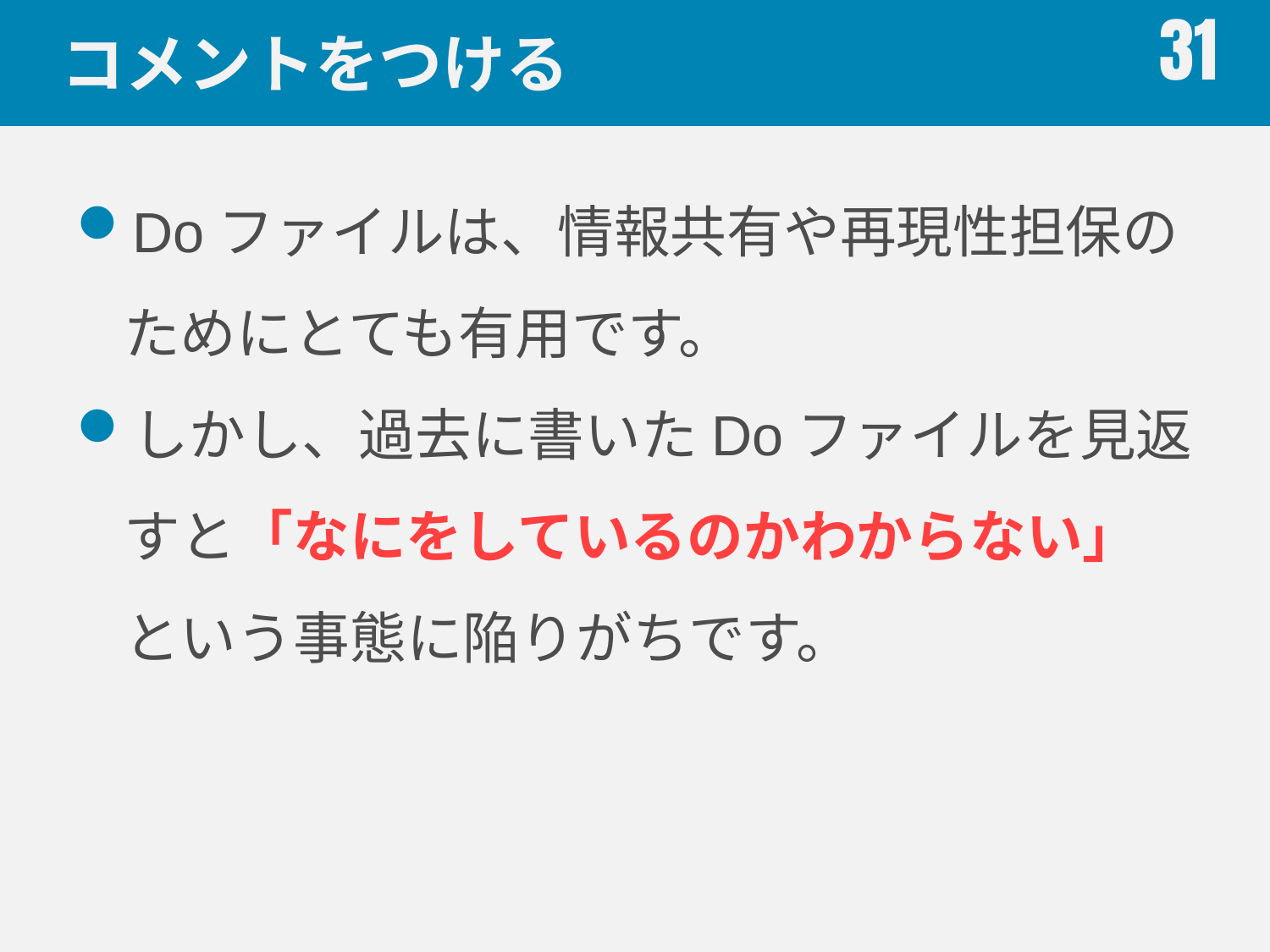

# コメントをつける
 31
Doファイルは、情報共有や再現性担保のためにとても有用です。
しかし、過去に書いたDoファイルを見返すと「なにをしているのかわからない」という事態に陥りがちです。